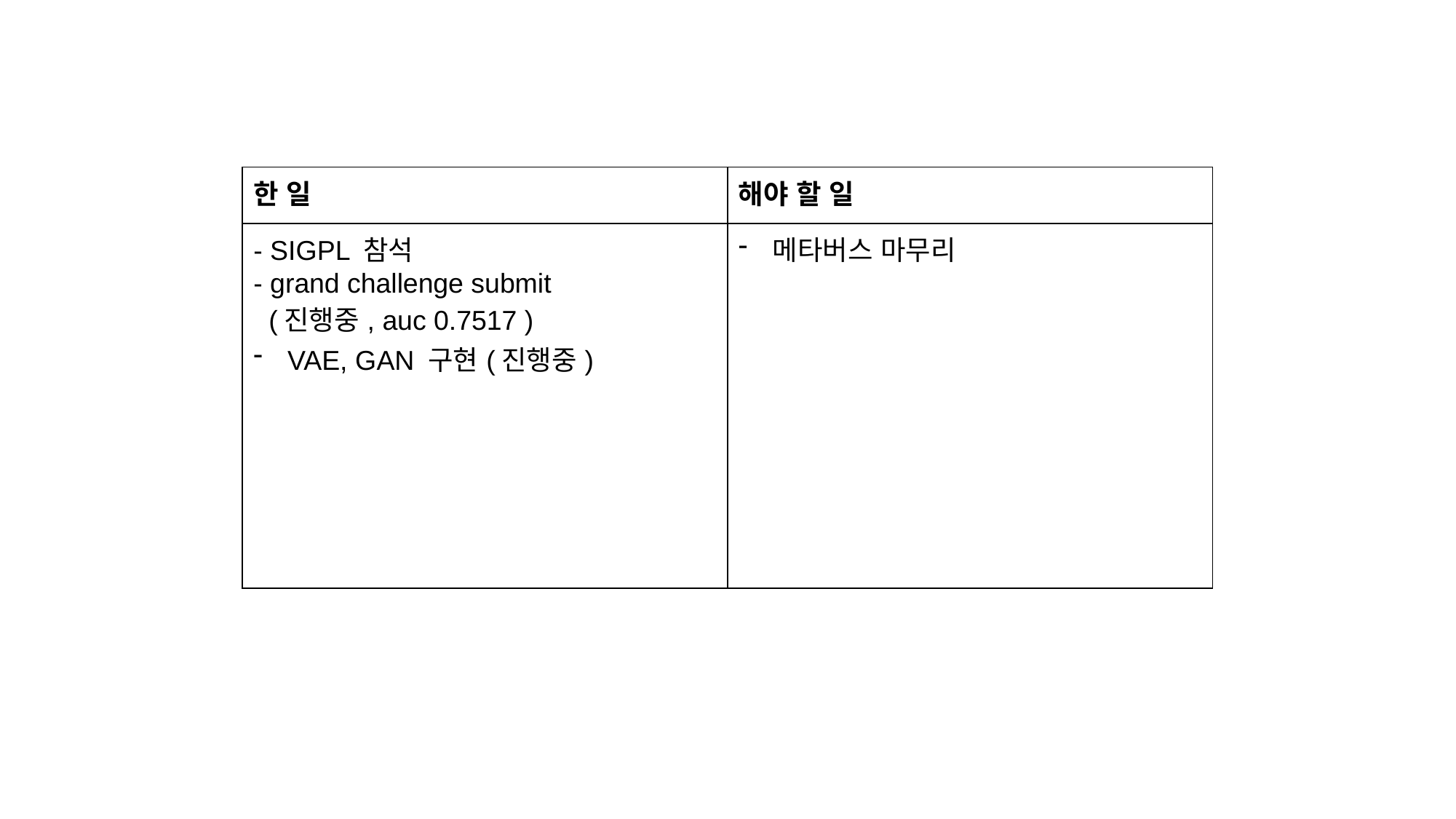

| 한 일 | 해야 할 일 |
| --- | --- |
| - SIGPL 참석 - grand challenge submit (진행중, auc 0.7517 ) VAE, GAN 구현(진행중) | 메타버스 마무리 |